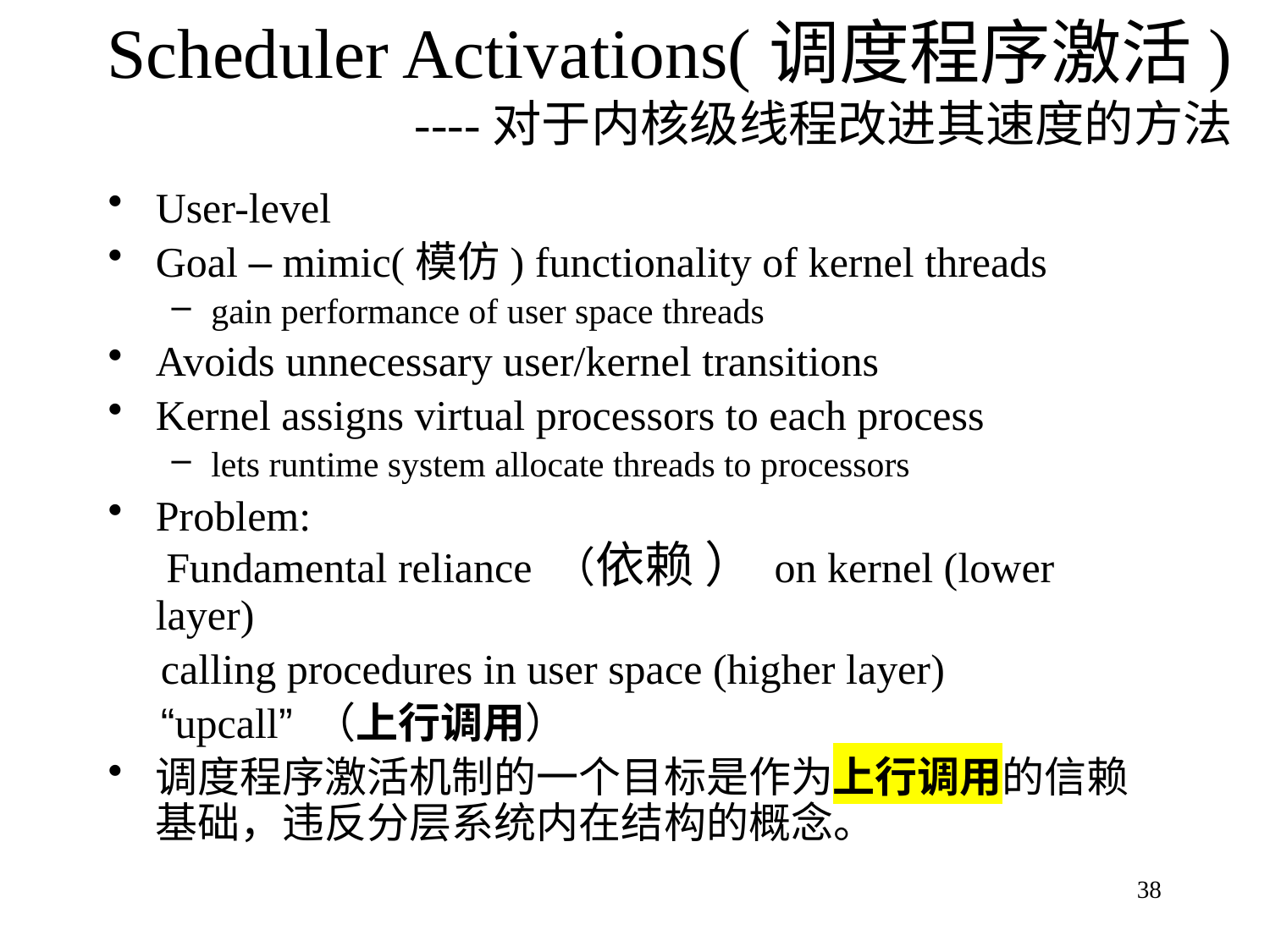

# Scheduler Activations(调度程序激活) ----对于内核级线程改进其速度的方法
User-level
Goal – mimic(模仿) functionality of kernel threads
gain performance of user space threads
Avoids unnecessary user/kernel transitions
Kernel assigns virtual processors to each process
lets runtime system allocate threads to processors
Problem:
 Fundamental reliance （依赖 ） on kernel (lower layer)
     calling procedures in user space (higher layer)
     “upcall” （上行调用）
调度程序激活机制的一个目标是作为上行调用的信赖基础，违反分层系统内在结构的概念。

38